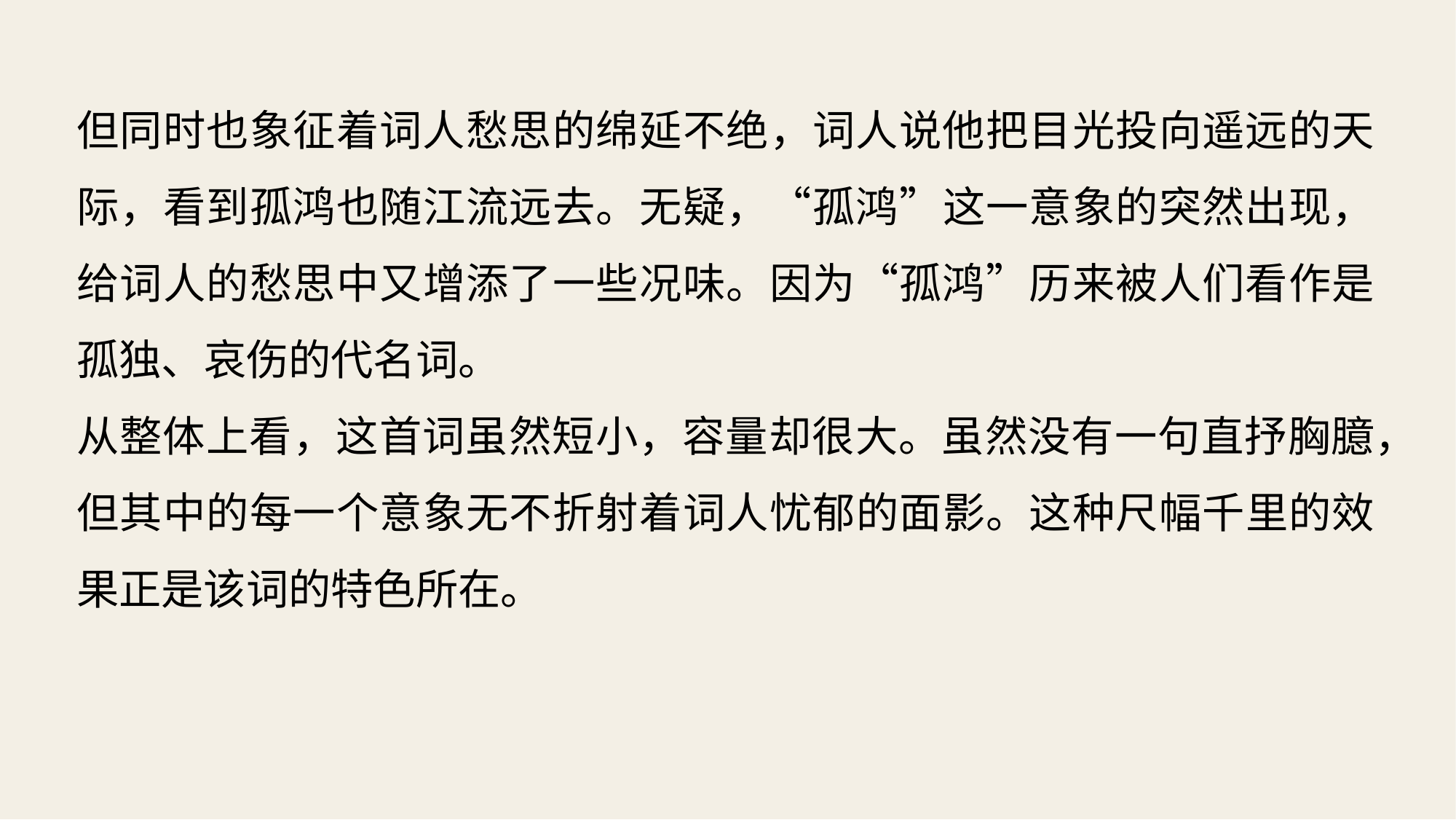

但同时也象征着词人愁思的绵延不绝，词人说他把目光投向遥远的天际，看到孤鸿也随江流远去。无疑，“孤鸿”这一意象的突然出现，给词人的愁思中又增添了一些况味。因为“孤鸿”历来被人们看作是孤独、哀伤的代名词。
从整体上看，这首词虽然短小，容量却很大。虽然没有一句直抒胸臆，但其中的每一个意象无不折射着词人忧郁的面影。这种尺幅千里的效果正是该词的特色所在。